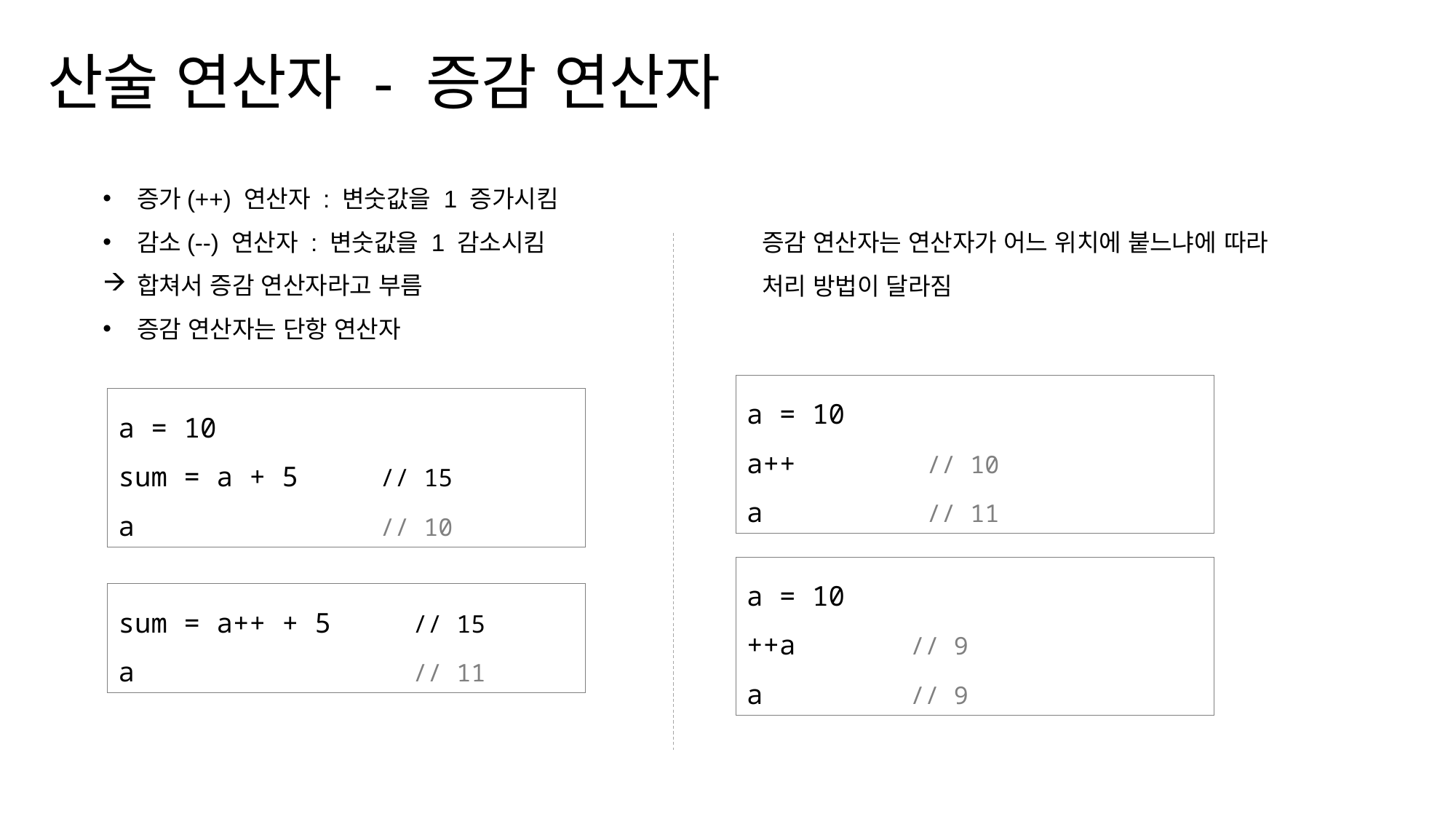

산술 연산자 - 증감 연산자
증가(++) 연산자 : 변숫값을 1 증가시킴
감소(--) 연산자 : 변숫값을 1 감소시킴
합쳐서 증감 연산자라고 부름
증감 연산자는 단항 연산자
증감 연산자는 연산자가 어느 위치에 붙느냐에 따라
처리 방법이 달라짐
a = 10
a++        // 10
a          // 11
a = 10
sum = a + 5     // 15
a               // 10
a = 10
++a       // 9
a         // 9
sum = a++ + 5     // 15
a                 // 11